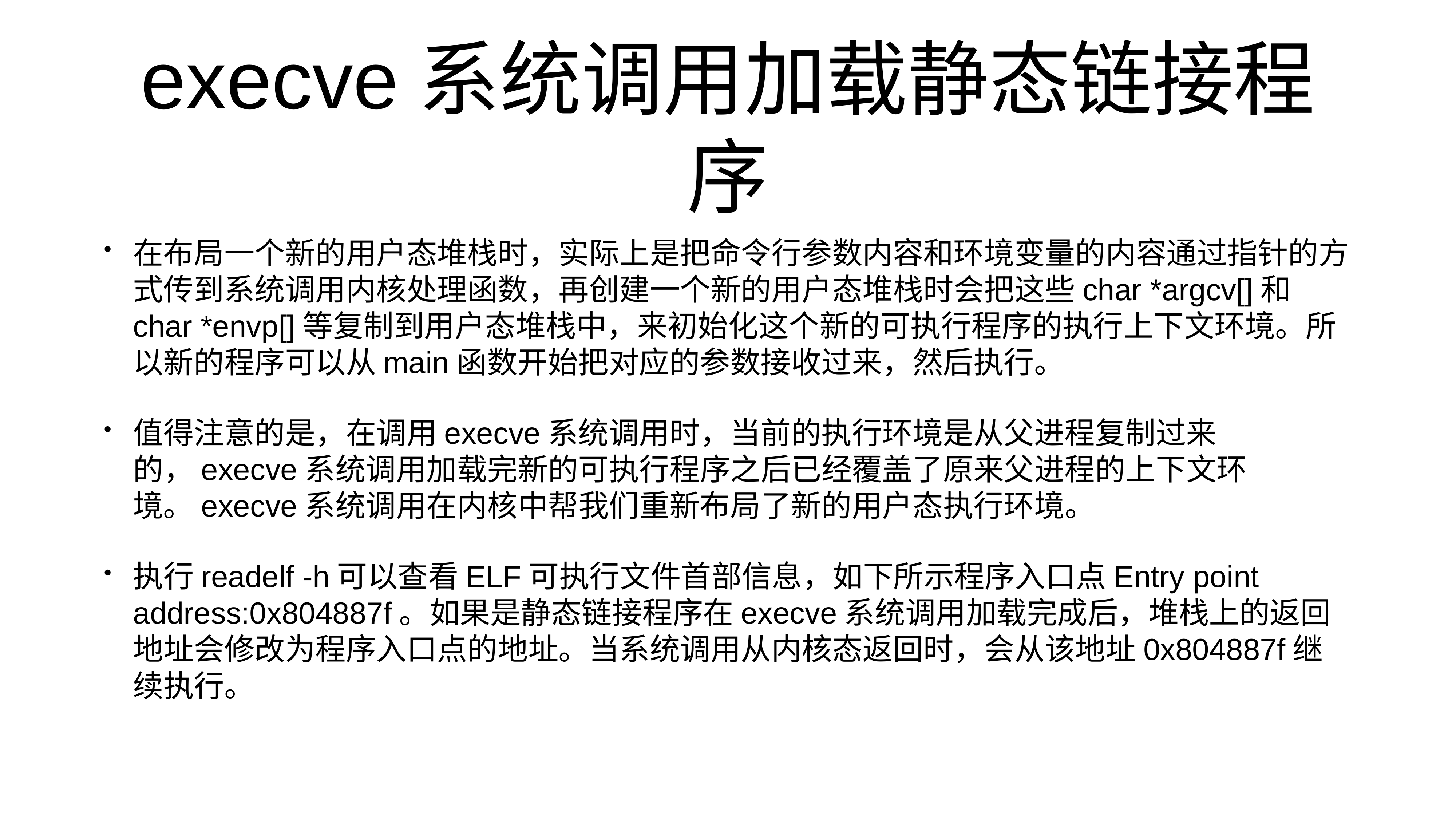

# execve系统调用加载静态链接程序
在布局一个新的用户态堆栈时，实际上是把命令行参数内容和环境变量的内容通过指针的方式传到系统调用内核处理函数，再创建一个新的用户态堆栈时会把这些char *argcv[]和char *envp[]等复制到用户态堆栈中，来初始化这个新的可执行程序的执行上下文环境。所以新的程序可以从main函数开始把对应的参数接收过来，然后执行。
值得注意的是，在调用execve系统调用时，当前的执行环境是从父进程复制过来的，execve系统调用加载完新的可执行程序之后已经覆盖了原来父进程的上下文环境。execve系统调用在内核中帮我们重新布局了新的用户态执行环境。
执行readelf -h可以查看ELF可执行文件首部信息，如下所示程序入口点Entry point address:0x804887f。如果是静态链接程序在execve系统调用加载完成后，堆栈上的返回地址会修改为程序入口点的地址。当系统调用从内核态返回时，会从该地址0x804887f继续执行。